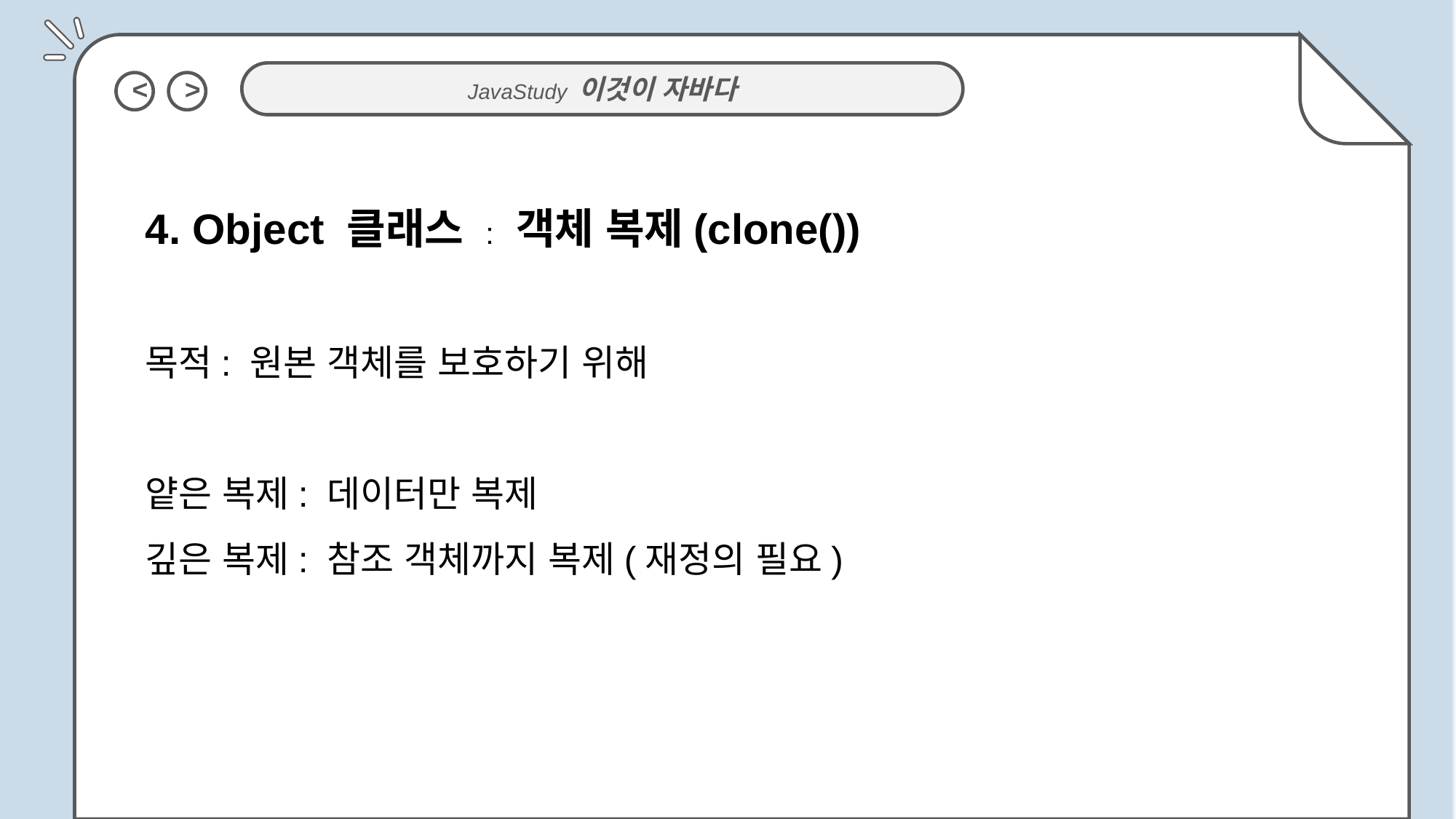

4. Object 클래스 : 객체 복제(clone())

목적: 원본 객체를 보호하기 위해

얕은 복제: 데이터만 복제
깊은 복제: 참조 객체까지 복제(재정의 필요)